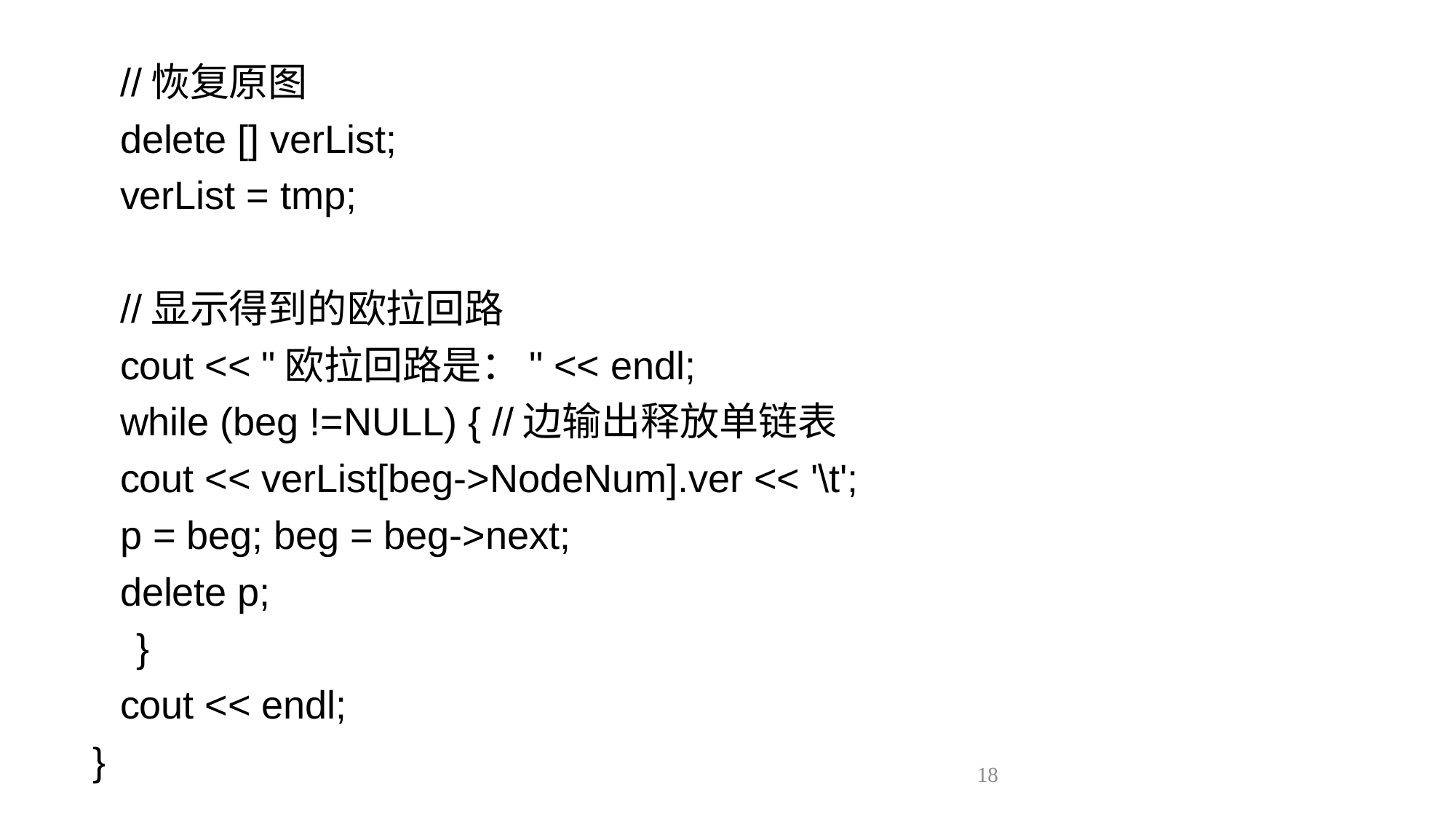

//恢复原图
 	delete [] verList;
 	verList = tmp;

 	//显示得到的欧拉回路
 	cout << "欧拉回路是：" << endl;
 	while (beg !=NULL) { //边输出释放单链表
 		cout << verList[beg->NodeNum].ver << '\t';
		p = beg; beg = beg->next;
		delete p;
    }
	cout << endl;
}
18